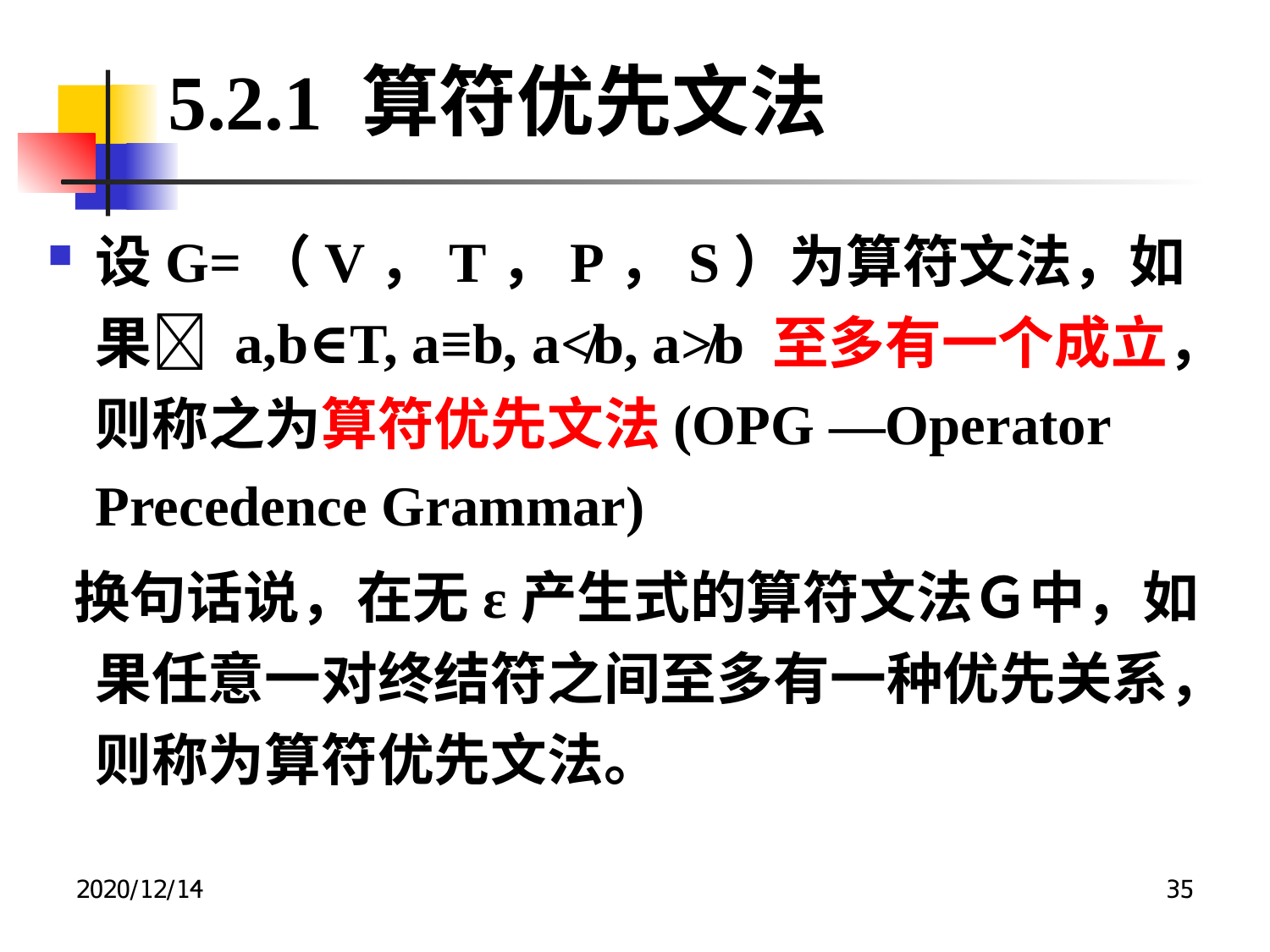

5.2.1 算符优先文法
设G=（V，T，P，S）为算符文法，如果∀ a,b∈T, a≡b, a≮b, a≯b 至多有一个成立，则称之为算符优先文法(OPG —Operator Precedence Grammar)
 换句话说，在无ε产生式的算符文法Ｇ中，如果任意一对终结符之间至多有一种优先关系，则称为算符优先文法。
2020/12/14
35